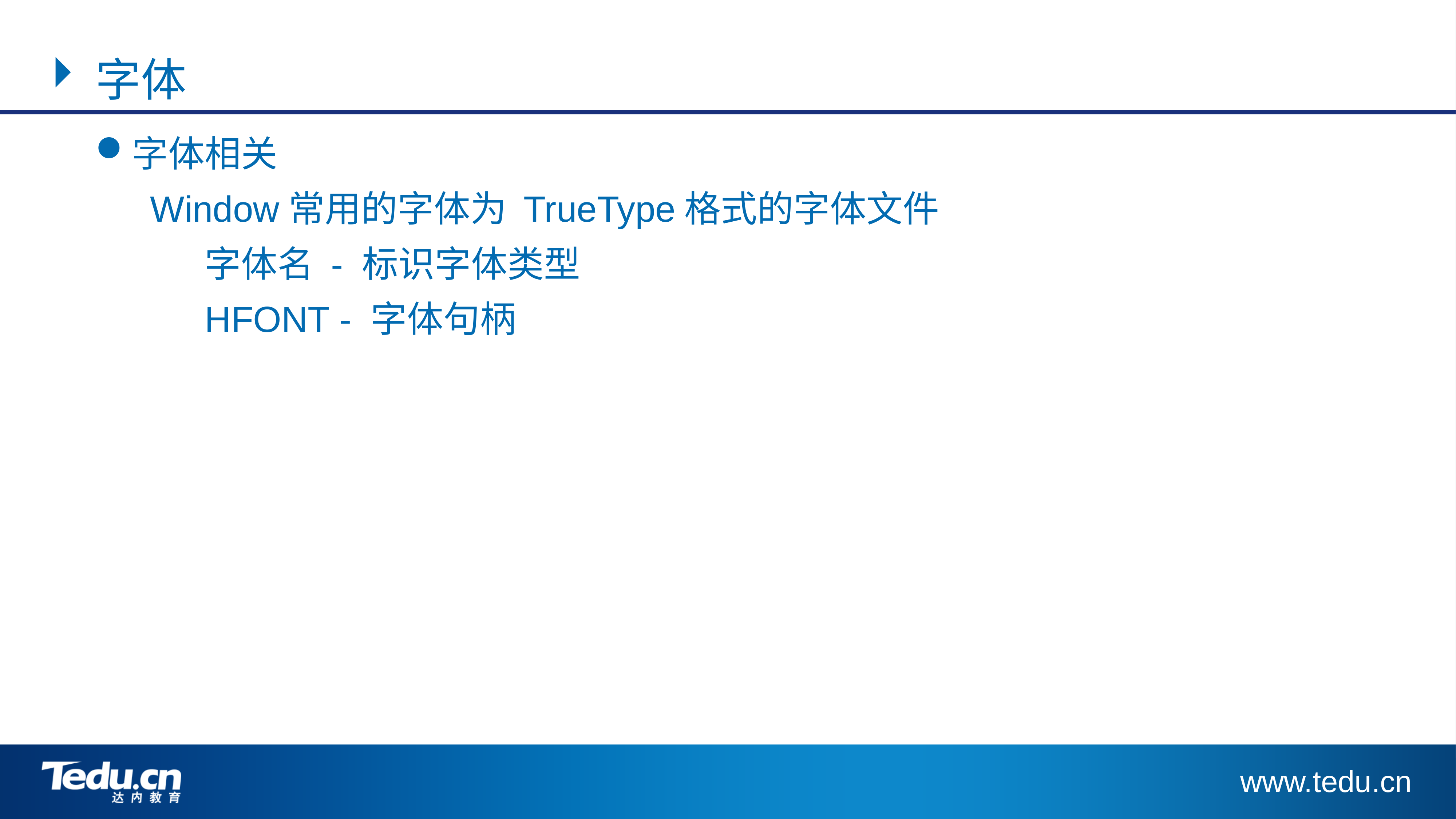

字体
字体相关
	Window常用的字体为 TrueType格式的字体文件
		字体名 - 标识字体类型
		HFONT - 字体句柄